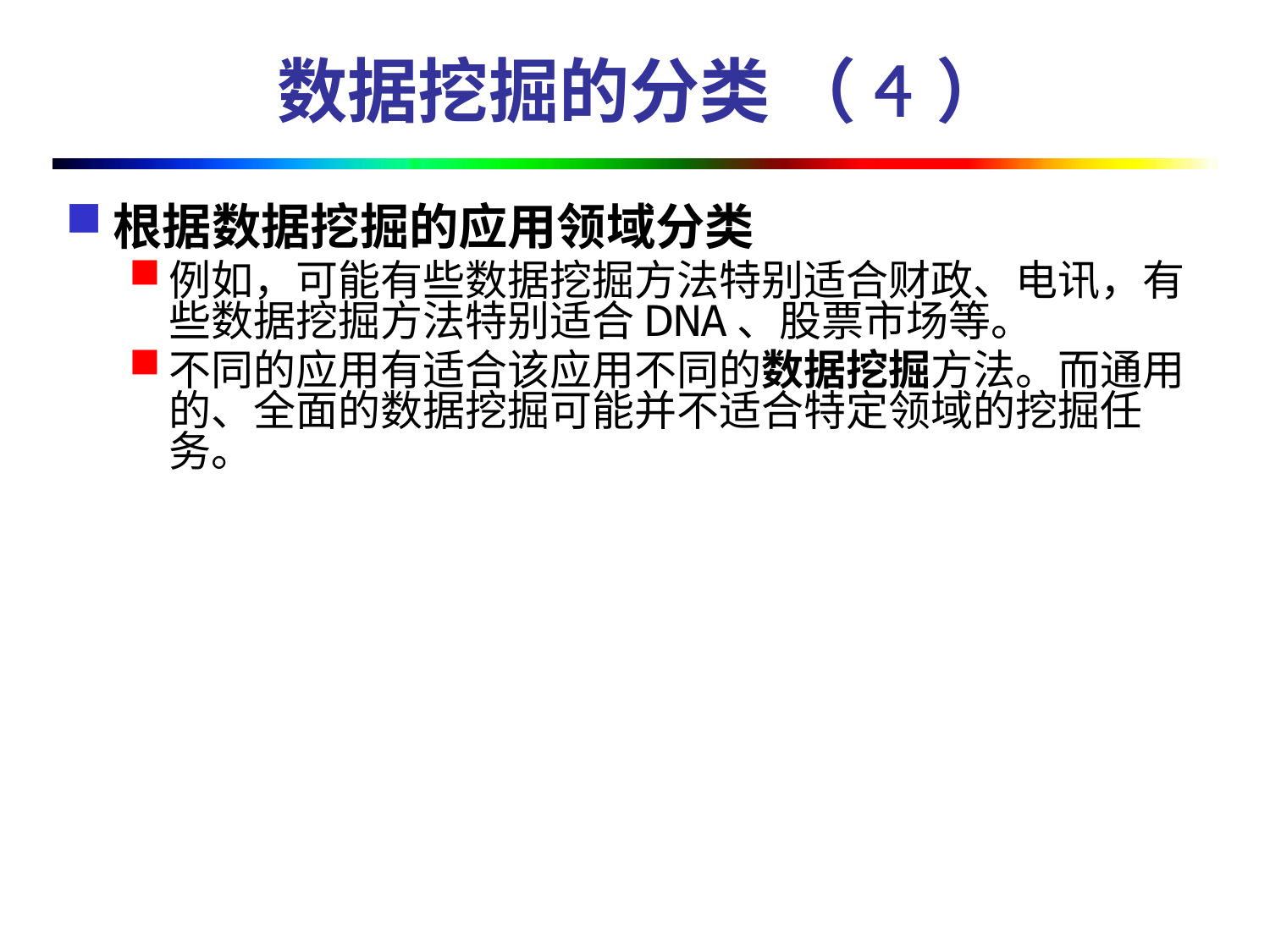

# 数据挖掘的分类 （4）
根据数据挖掘的应用领域分类
例如，可能有些数据挖掘方法特别适合财政、电讯，有些数据挖掘方法特别适合DNA、股票市场等。
不同的应用有适合该应用不同的数据挖掘方法。而通用的、全面的数据挖掘可能并不适合特定领域的挖掘任务。